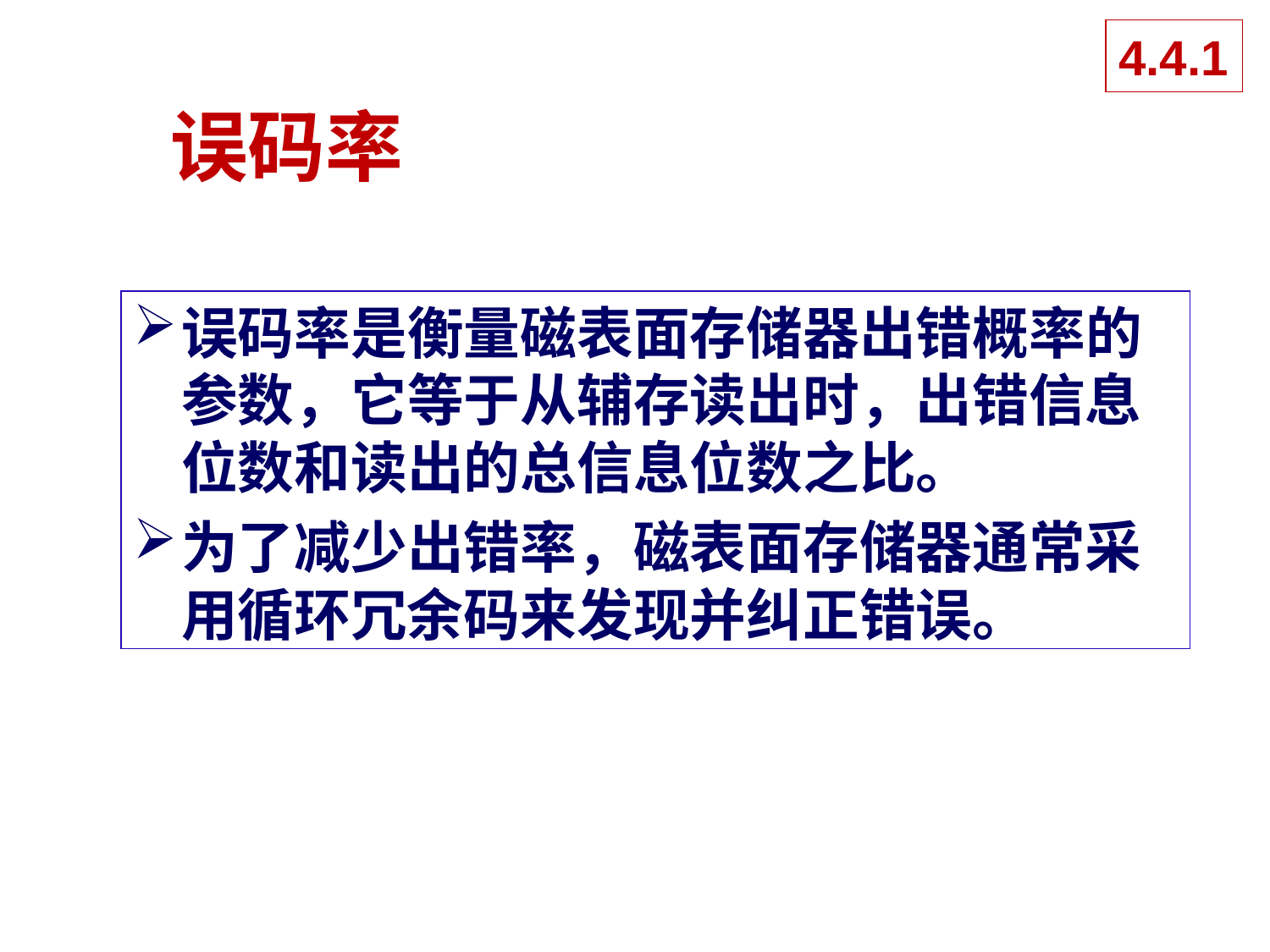

4.4.1
# 误码率
误码率是衡量磁表面存储器出错概率的参数，它等于从辅存读出时，出错信息位数和读出的总信息位数之比。
为了减少出错率，磁表面存储器通常采用循环冗余码来发现并纠正错误。